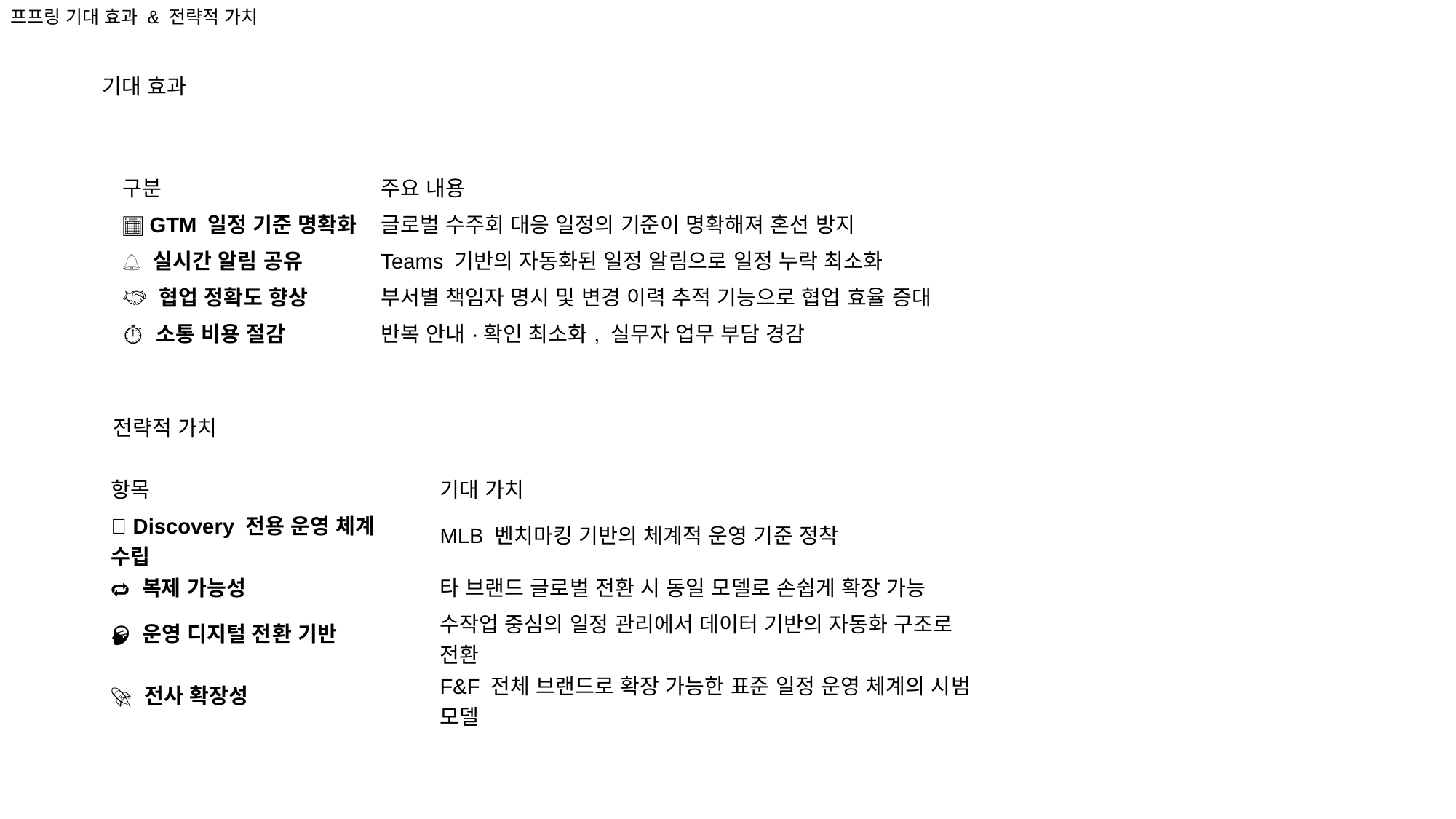

프프링 기대 효과 & 전략적 가치
기대 효과
| 구분 | 주요 내용 |
| --- | --- |
| 📅 GTM 일정 기준 명확화 | 글로벌 수주회 대응 일정의 기준이 명확해져 혼선 방지 |
| 🔔 실시간 알림 공유 | Teams 기반의 자동화된 일정 알림으로 일정 누락 최소화 |
| 🤝 협업 정확도 향상 | 부서별 책임자 명시 및 변경 이력 추적 기능으로 협업 효율 증대 |
| ⏱️ 소통 비용 절감 | 반복 안내·확인 최소화, 실무자 업무 부담 경감 |
 전략적 가치
| 항목 | 기대 가치 |
| --- | --- |
| 🧱 Discovery 전용 운영 체계 수립 | MLB 벤치마킹 기반의 체계적 운영 기준 정착 |
| 🔁 복제 가능성 | 타 브랜드 글로벌 전환 시 동일 모델로 손쉽게 확장 가능 |
| 🧠 운영 디지털 전환 기반 | 수작업 중심의 일정 관리에서 데이터 기반의 자동화 구조로 전환 |
| 🚀 전사 확장성 | F&F 전체 브랜드로 확장 가능한 표준 일정 운영 체계의 시범 모델 |